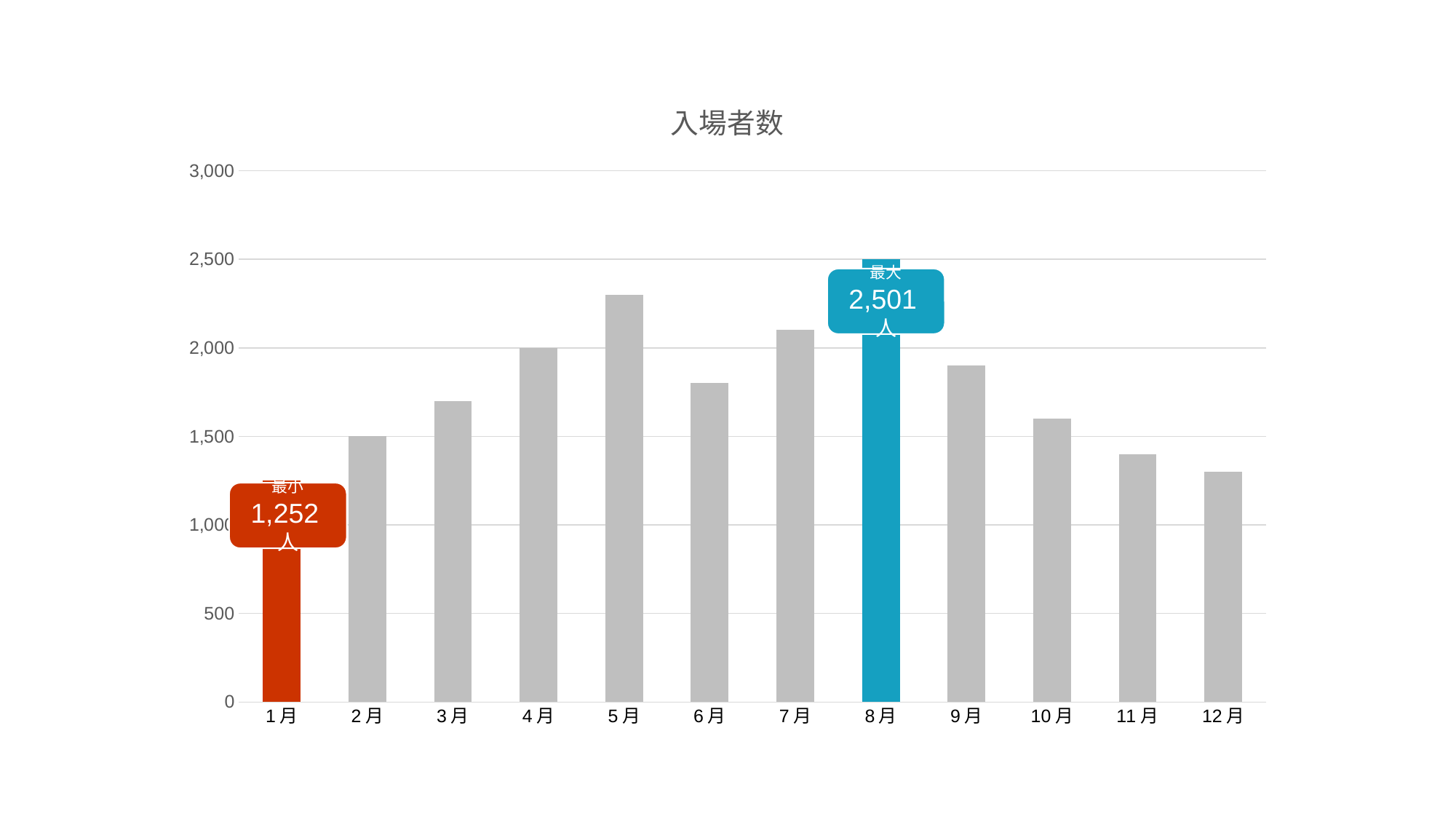

### Chart:

| Category | 入場者数 |
|---|---|
| 1月 | 1250.0 |
| 2月 | 1500.0 |
| 3月 | 1700.0 |
| 4月 | 2000.0 |
| 5月 | 2300.0 |
| 6月 | 1800.0 |
| 7月 | 2100.0 |
| 8月 | 2500.0 |
| 9月 | 1900.0 |
| 10月 | 1600.0 |
| 11月 | 1400.0 |
| 12月 | 1300.0 |
最大
2,501人
最小
1,252人